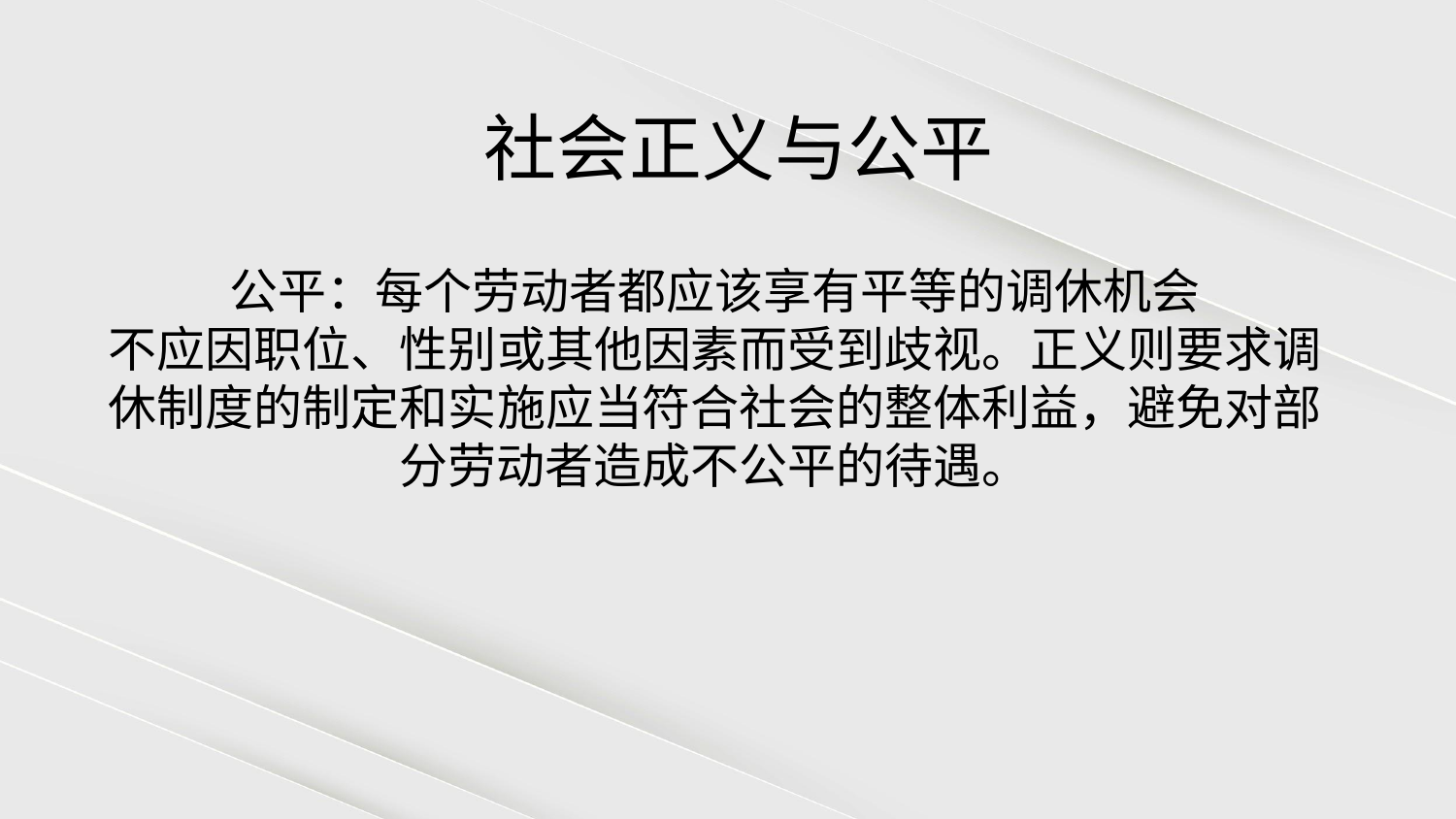

社会正义与公平
# 公平：每个劳动者都应该享有平等的调休机会 不应因职位、性别或其他因素而受到歧视。正义则要求调休制度的制定和实施应当符合社会的整体利益，避免对部分劳动者造成不公平的待遇。